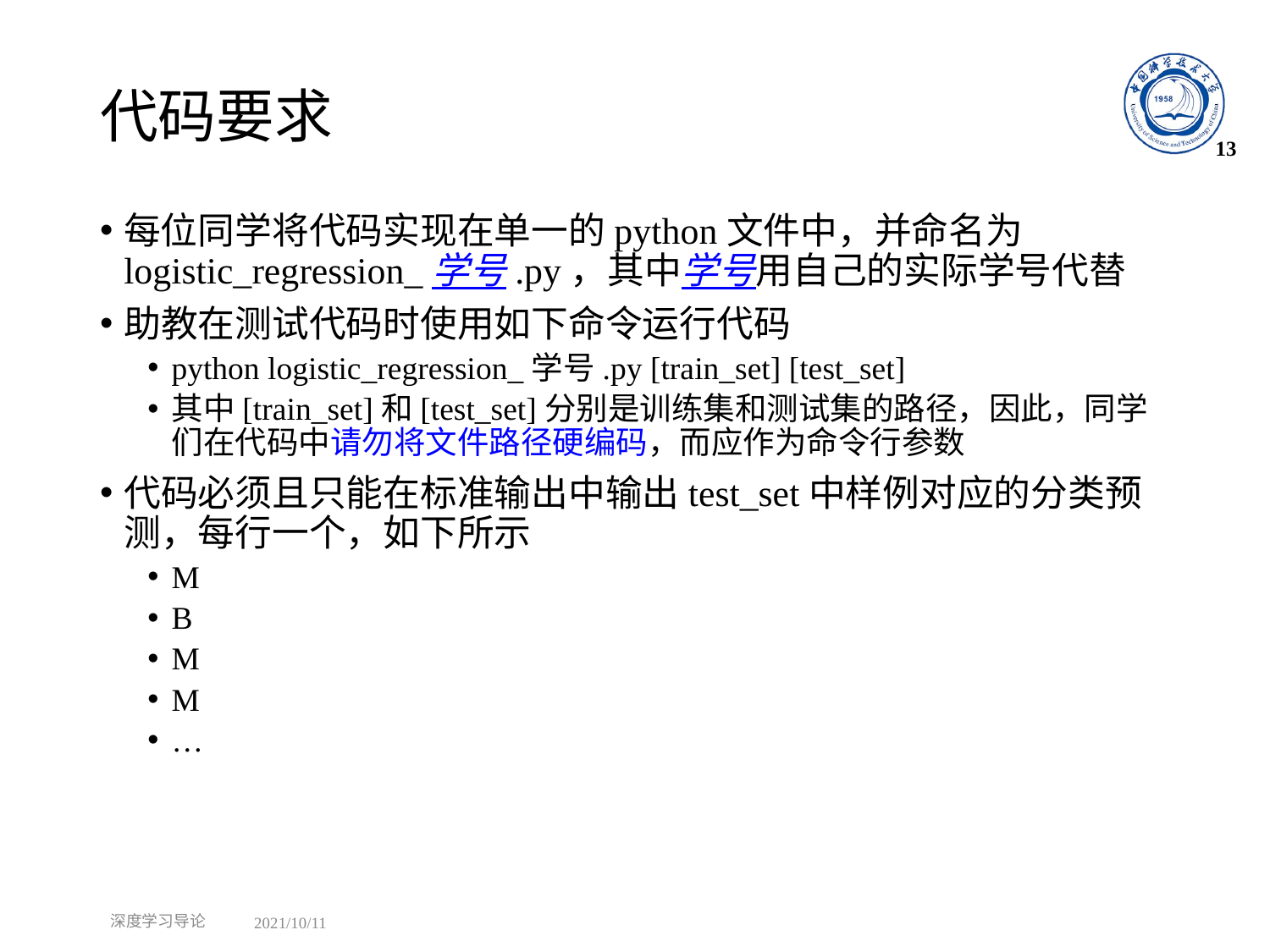

# 代码要求
13
每位同学将代码实现在单一的python文件中，并命名为logistic_regression_学号.py，其中学号用自己的实际学号代替
助教在测试代码时使用如下命令运行代码
python logistic_regression_学号.py [train_set] [test_set]
其中[train_set]和[test_set]分别是训练集和测试集的路径，因此，同学们在代码中请勿将文件路径硬编码，而应作为命令行参数
代码必须且只能在标准输出中输出test_set中样例对应的分类预测，每行一个，如下所示
M
B
M
M
…

深度学习导论
2021/10/11